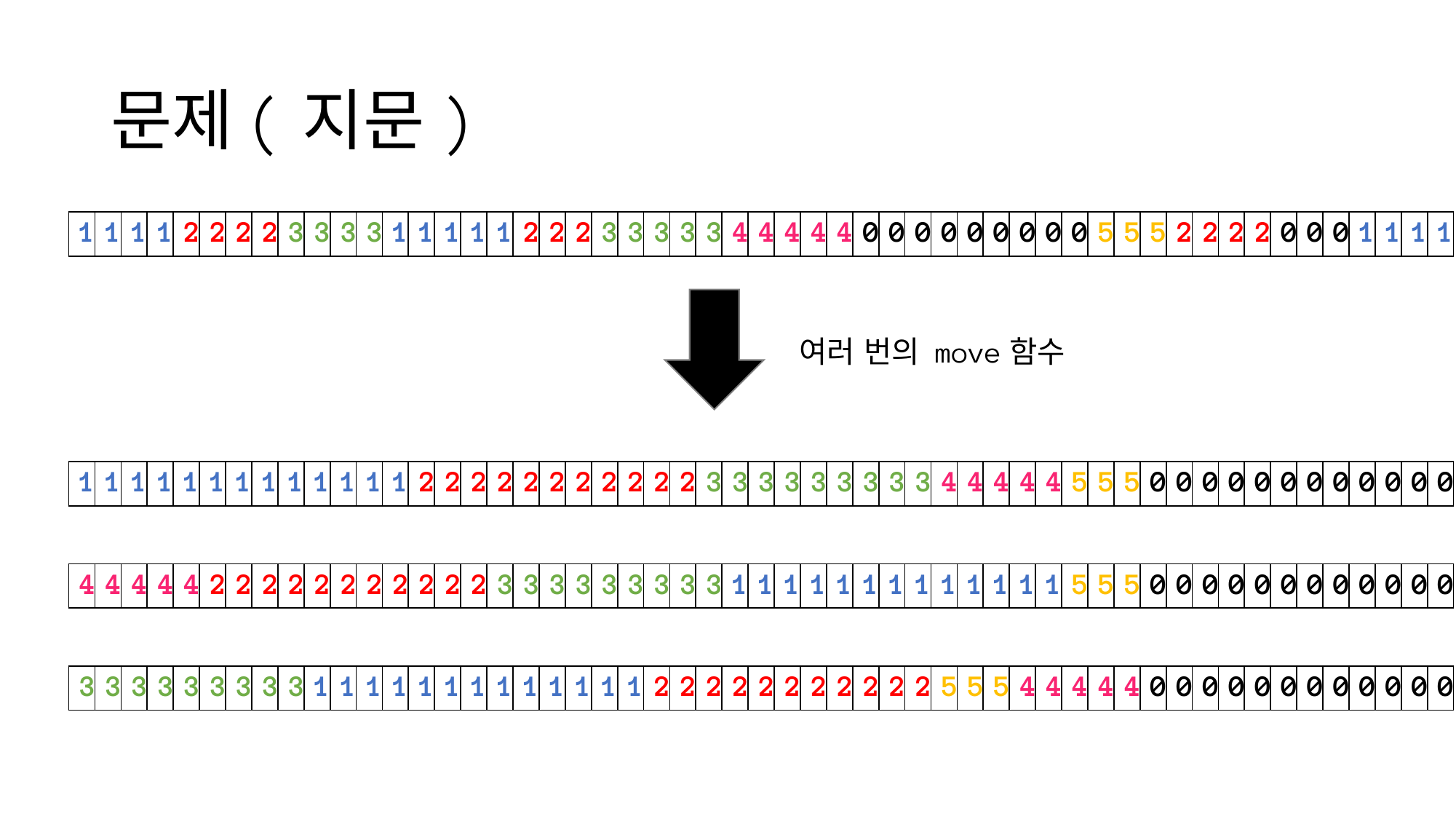

# 문제(지문)
| 1 | 1 | 1 | 1 | 2 | 2 | 2 | 2 | 3 | 3 | 3 | 3 | 1 | 1 | 1 | 1 | 1 | 2 | 2 | 2 | 3 | 3 | 3 | 3 | 3 | 4 | 4 | 4 | 4 | 4 | 0 | 0 | 0 | 0 | 0 | 0 | 0 | 0 | 0 | 5 | 5 | 5 | 2 | 2 | 2 | 2 | 0 | 0 | 0 | 1 | 1 | 1 | 1 |
| --- | --- | --- | --- | --- | --- | --- | --- | --- | --- | --- | --- | --- | --- | --- | --- | --- | --- | --- | --- | --- | --- | --- | --- | --- | --- | --- | --- | --- | --- | --- | --- | --- | --- | --- | --- | --- | --- | --- | --- | --- | --- | --- | --- | --- | --- | --- | --- | --- | --- | --- | --- | --- |

여러 번의 move함수
| 1 | 1 | 1 | 1 | 1 | 1 | 1 | 1 | 1 | 1 | 1 | 1 | 1 | 2 | 2 | 2 | 2 | 2 | 2 | 2 | 2 | 2 | 2 | 2 | 3 | 3 | 3 | 3 | 3 | 3 | 3 | 3 | 3 | 4 | 4 | 4 | 4 | 4 | 5 | 5 | 5 | 0 | 0 | 0 | 0 | 0 | 0 | 0 | 0 | 0 | 0 | 0 | 0 |
| --- | --- | --- | --- | --- | --- | --- | --- | --- | --- | --- | --- | --- | --- | --- | --- | --- | --- | --- | --- | --- | --- | --- | --- | --- | --- | --- | --- | --- | --- | --- | --- | --- | --- | --- | --- | --- | --- | --- | --- | --- | --- | --- | --- | --- | --- | --- | --- | --- | --- | --- | --- | --- |
| 4 | 4 | 4 | 4 | 4 | 2 | 2 | 2 | 2 | 2 | 2 | 2 | 2 | 2 | 2 | 2 | 3 | 3 | 3 | 3 | 3 | 3 | 3 | 3 | 3 | 1 | 1 | 1 | 1 | 1 | 1 | 1 | 1 | 1 | 1 | 1 | 1 | 1 | 5 | 5 | 5 | 0 | 0 | 0 | 0 | 0 | 0 | 0 | 0 | 0 | 0 | 0 | 0 |
| --- | --- | --- | --- | --- | --- | --- | --- | --- | --- | --- | --- | --- | --- | --- | --- | --- | --- | --- | --- | --- | --- | --- | --- | --- | --- | --- | --- | --- | --- | --- | --- | --- | --- | --- | --- | --- | --- | --- | --- | --- | --- | --- | --- | --- | --- | --- | --- | --- | --- | --- | --- | --- |
| 3 | 3 | 3 | 3 | 3 | 3 | 3 | 3 | 3 | 1 | 1 | 1 | 1 | 1 | 1 | 1 | 1 | 1 | 1 | 1 | 1 | 1 | 2 | 2 | 2 | 2 | 2 | 2 | 2 | 2 | 2 | 2 | 2 | 5 | 5 | 5 | 4 | 4 | 4 | 4 | 4 | 0 | 0 | 0 | 0 | 0 | 0 | 0 | 0 | 0 | 0 | 0 | 0 |
| --- | --- | --- | --- | --- | --- | --- | --- | --- | --- | --- | --- | --- | --- | --- | --- | --- | --- | --- | --- | --- | --- | --- | --- | --- | --- | --- | --- | --- | --- | --- | --- | --- | --- | --- | --- | --- | --- | --- | --- | --- | --- | --- | --- | --- | --- | --- | --- | --- | --- | --- | --- | --- |